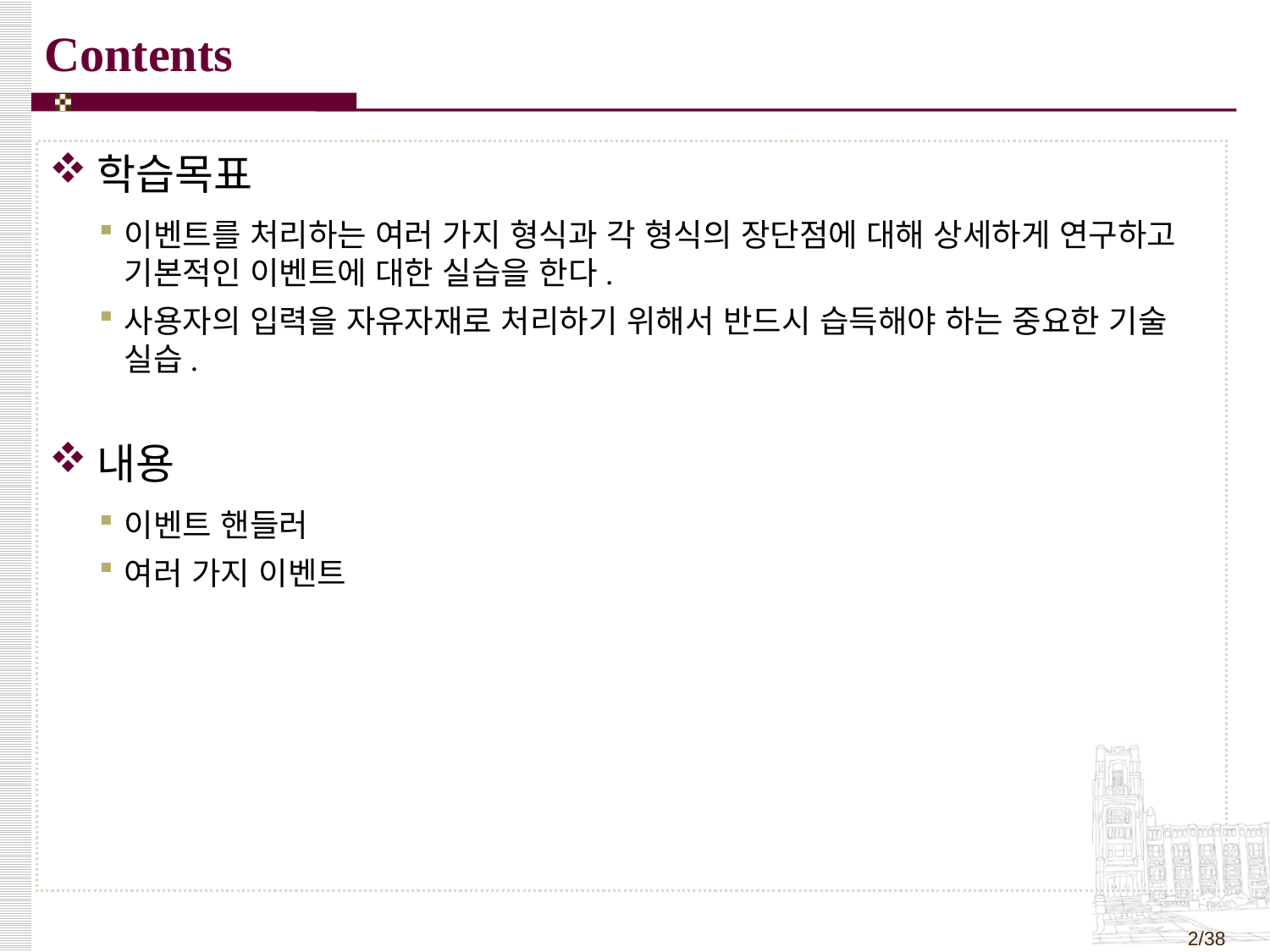

학습목표
이벤트를 처리하는 여러 가지 형식과 각 형식의 장단점에 대해 상세하게 연구하고 기본적인 이벤트에 대한 실습을 한다.
사용자의 입력을 자유자재로 처리하기 위해서 반드시 습득해야 하는 중요한 기술 실습.

내용
이벤트 핸들러
여러 가지 이벤트